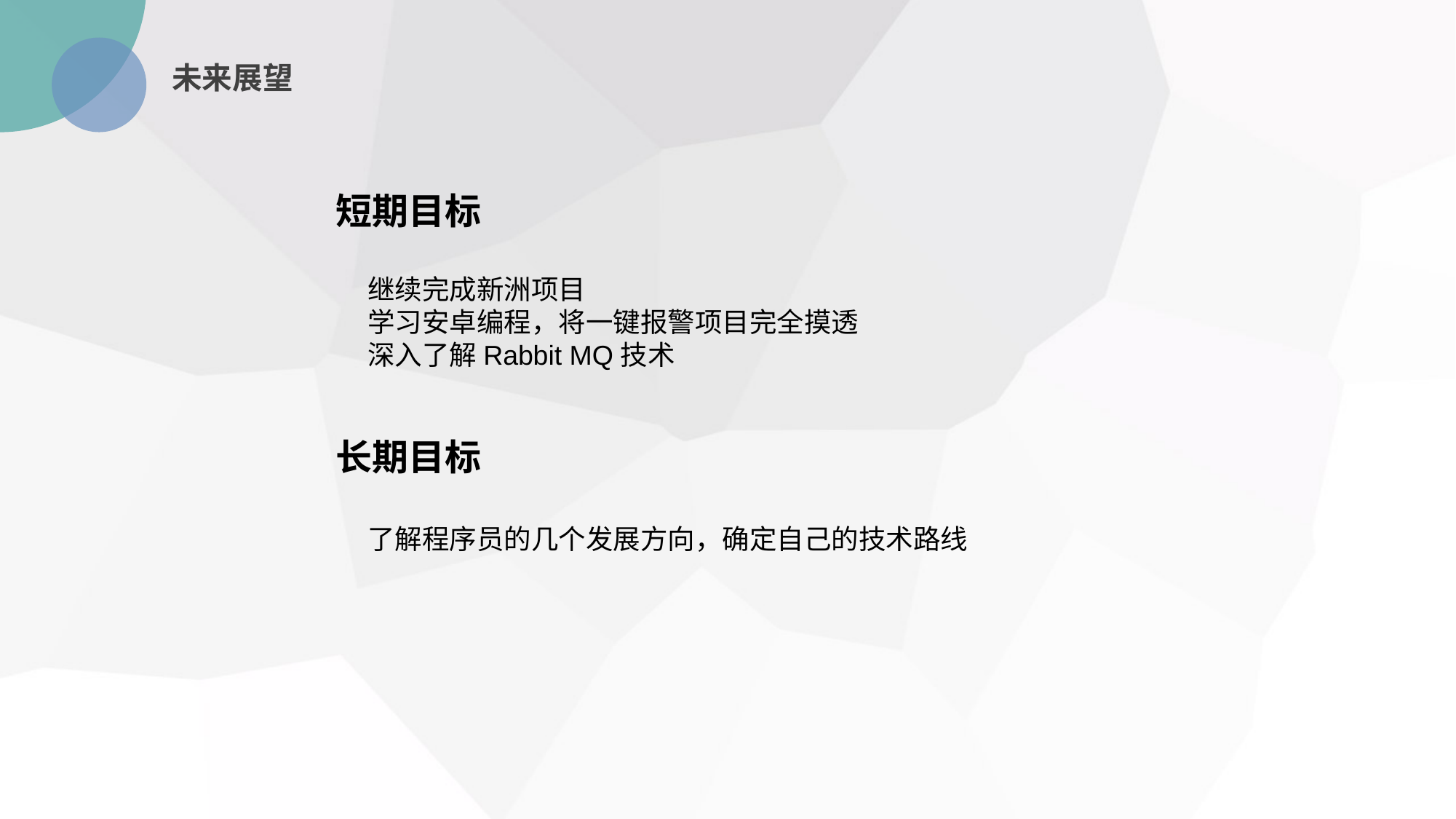

未来展望
短期目标
继续完成新洲项目
学习安卓编程，将一键报警项目完全摸透
深入了解Rabbit MQ技术
长期目标
了解程序员的几个发展方向，确定自己的技术路线